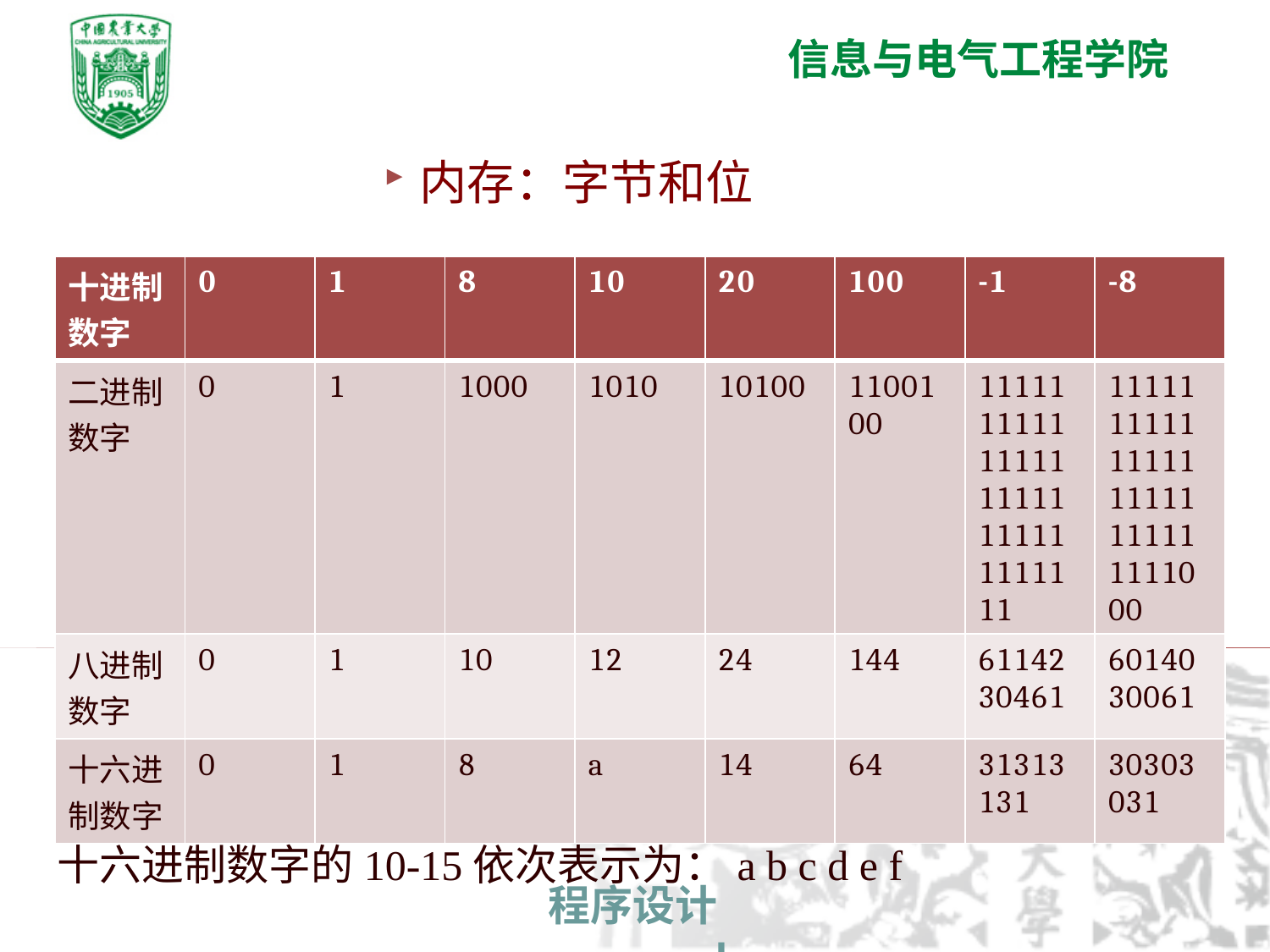

内存：字节和位

| 十进制数字 | 0 | 1 | 8 | 10 | 20 | 100 | -1 | -8 |
| --- | --- | --- | --- | --- | --- | --- | --- | --- |
| 二进制数字 | 0 | 1 | 1000 | 1010 | 10100 | 1100100 | 11111111111111111111111111111111 | 11111111111111111111111111111000 |
| 八进制数字 | 0 | 1 | 10 | 12 | 24 | 144 | 6114230461 | 6014030061 |
| 十六进制数字 | 0 | 1 | 8 | a | 14 | 64 | 31313131 | 30303031 |
十六进制数字的10-15依次表示为：a b c d e f